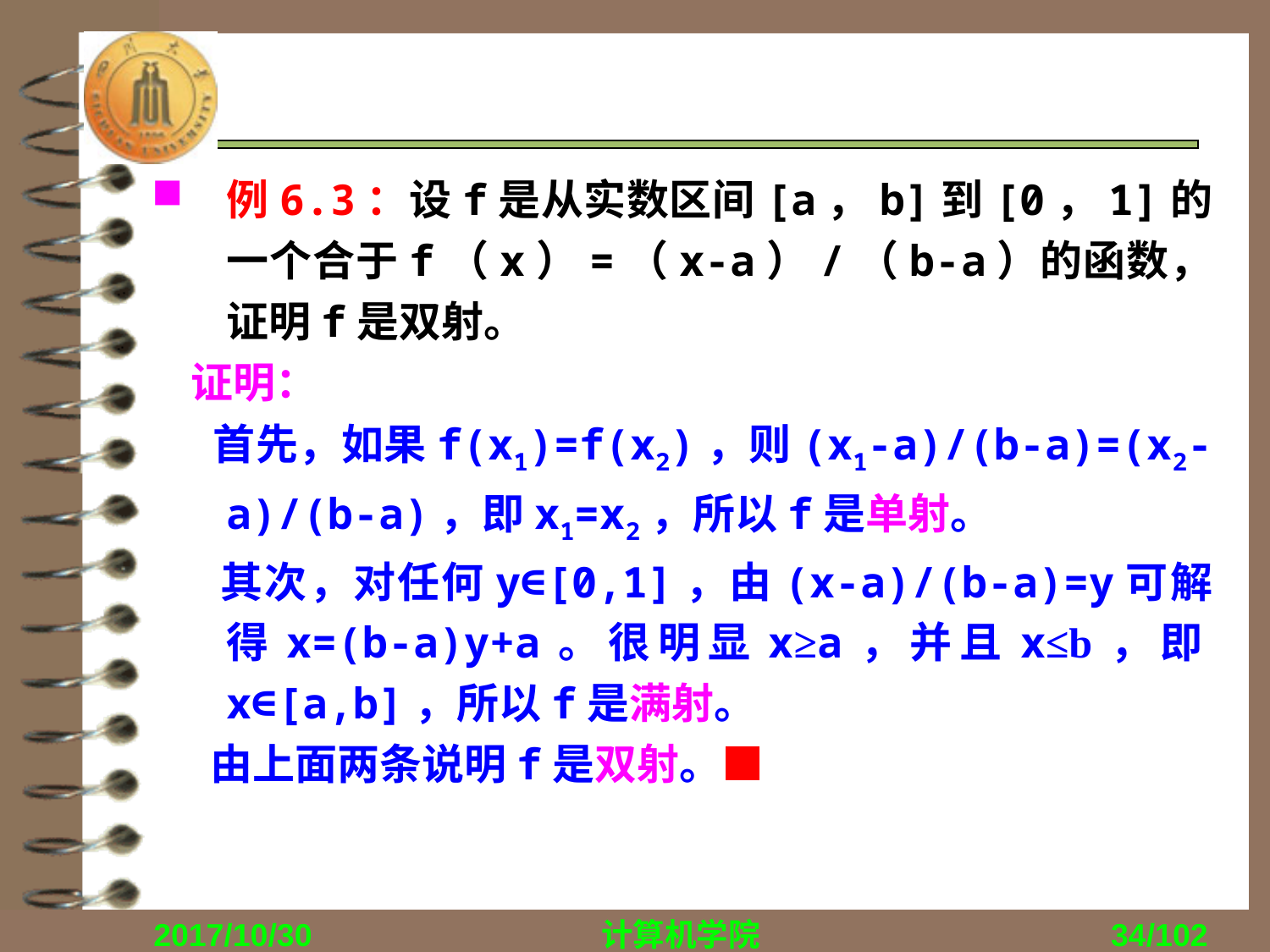

例6.3：设f是从实数区间[a，b]到[0，1]的一个合于f（x）=（x-a）/（b-a）的函数，证明f是双射。
   证明：
     首先，如果f(x1)=f(x2)，则(x1-a)/(b-a)=(x2-a)/(b-a)，即x1=x2，所以f是单射。
     其次，对任何y∈[0,1]，由(x-a)/(b-a)=y可解得x=(b-a)y+a。很明显x≥a，并且x≤b，即x∈[a,b]，所以f是满射。
     由上面两条说明f是双射。■
2017/10/30
计算机学院
34/102